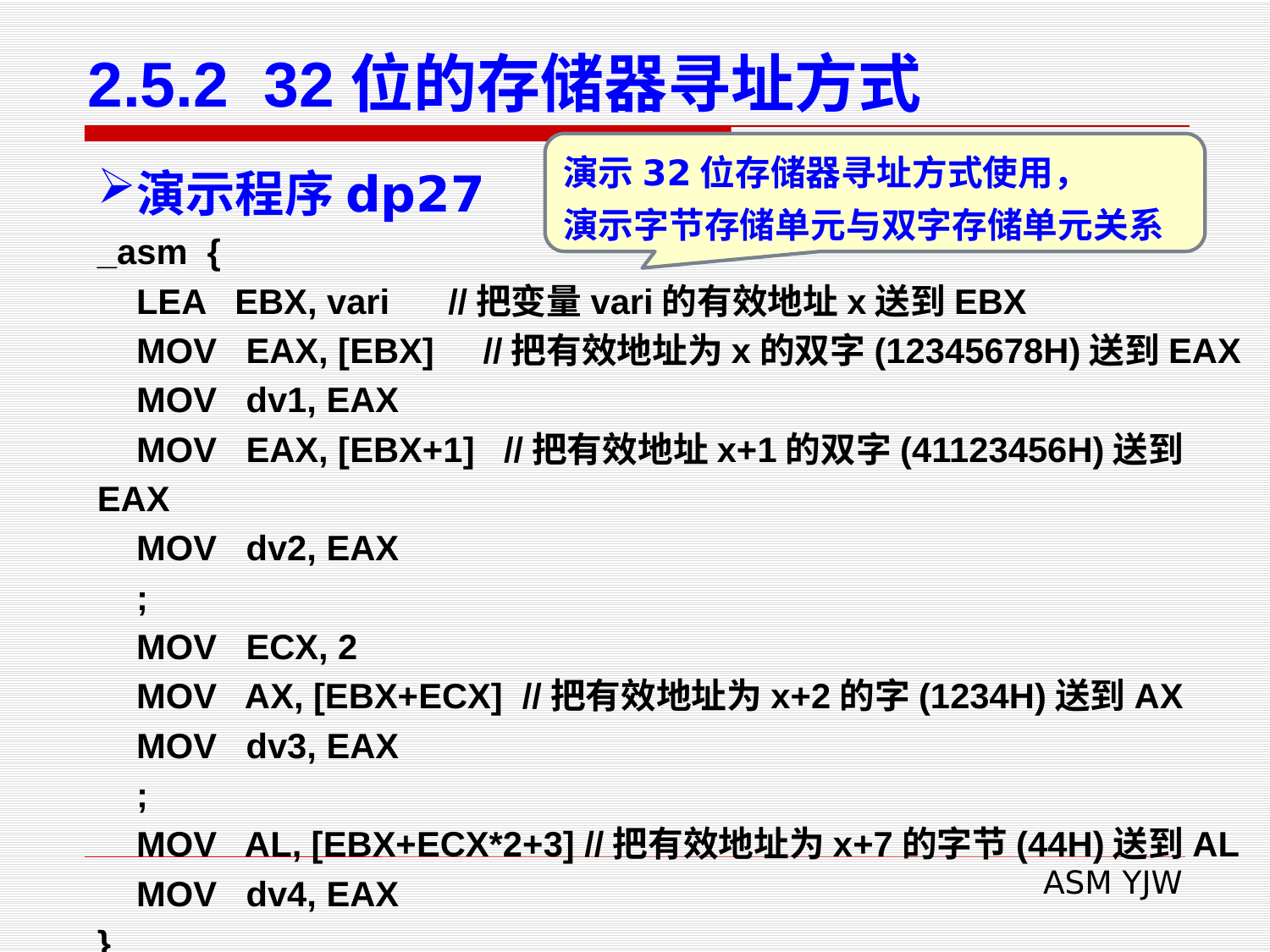

# 2.5.2  32位的存储器寻址方式
演示32位存储器寻址方式使用，
演示字节存储单元与双字存储单元关系
演示程序dp27
_asm  {
    LEA   EBX, vari      //把变量vari的有效地址x送到EBX
    MOV   EAX, [EBX]     //把有效地址为x的双字(12345678H)送到EAX
    MOV   dv1, EAX
    MOV   EAX, [EBX+1]   //把有效地址x+1的双字(41123456H)送到EAX
    MOV   dv2, EAX
    ;
    MOV   ECX, 2
    MOV   AX, [EBX+ECX]  //把有效地址为x+2的字(1234H)送到AX
    MOV   dv3, EAX
    ;
    MOV   AL, [EBX+ECX*2+3] //把有效地址为x+7的字节(44H)送到AL
    MOV   dv4, EAX
}